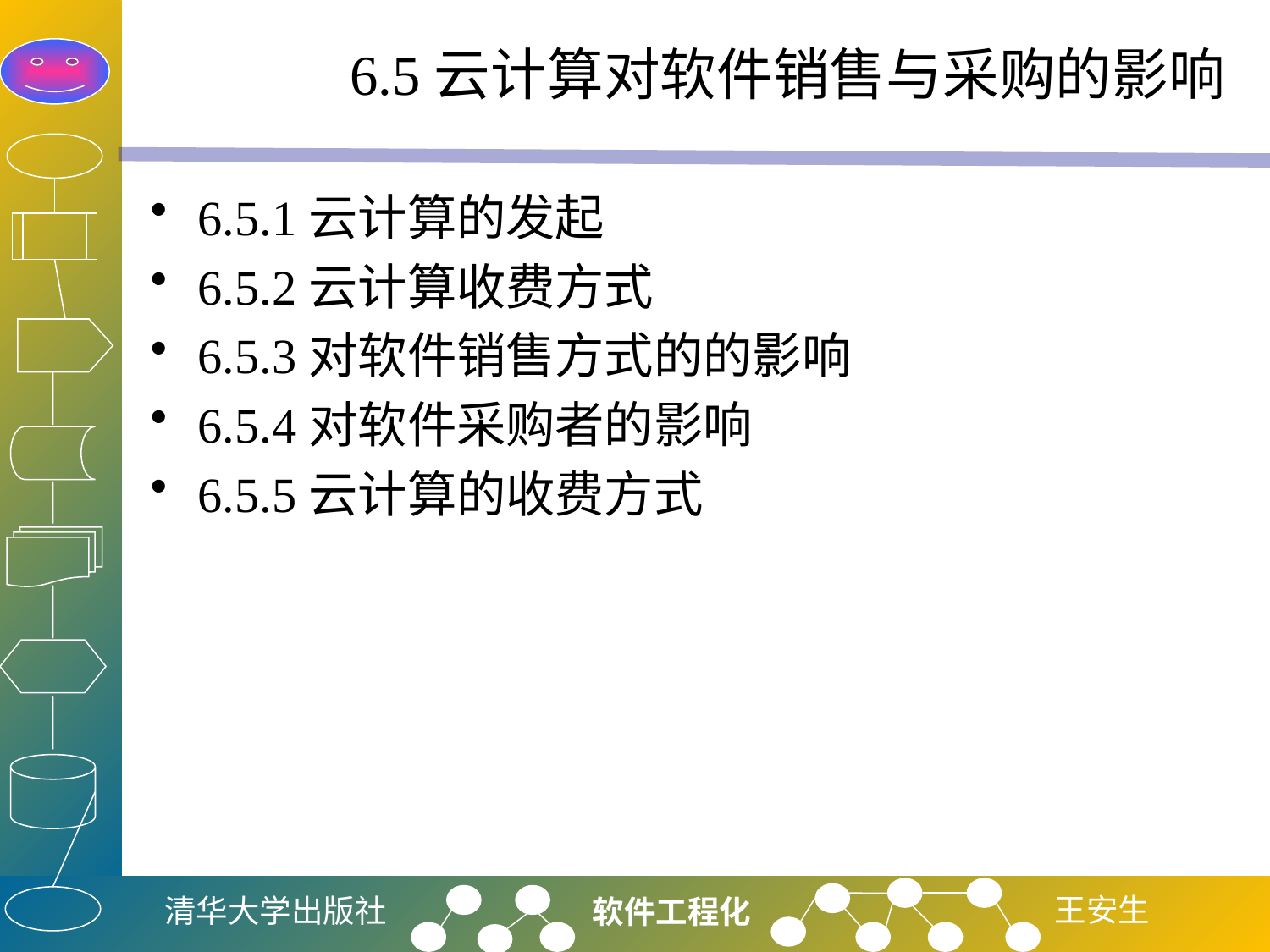

# 6.5云计算对软件销售与采购的影响
6.5.1云计算的发起
6.5.2云计算收费方式
6.5.3对软件销售方式的的影响
6.5.4对软件采购者的影响
6.5.5云计算的收费方式